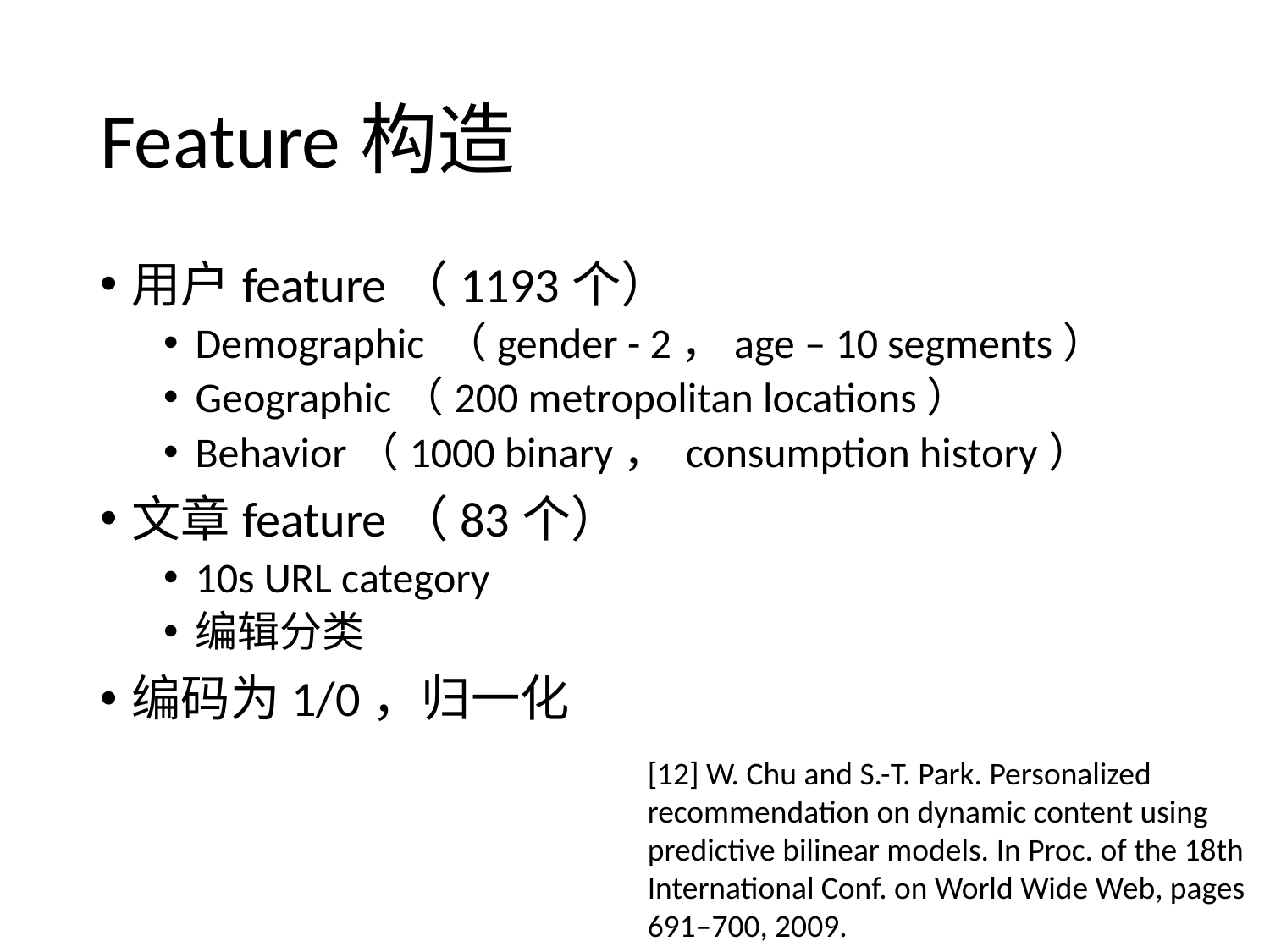

# Feature构造
用户feature（1193个）
Demographic （gender - 2，age – 10 segments）
Geographic（200 metropolitan locations）
Behavior（1000 binary， consumption history）
文章feature（83个）
10s URL category
编辑分类
编码为1/0，归一化
[12] W. Chu and S.-T. Park. Personalized recommendation on dynamic content using predictive bilinear models. In Proc. of the 18th
International Conf. on World Wide Web, pages 691–700, 2009.